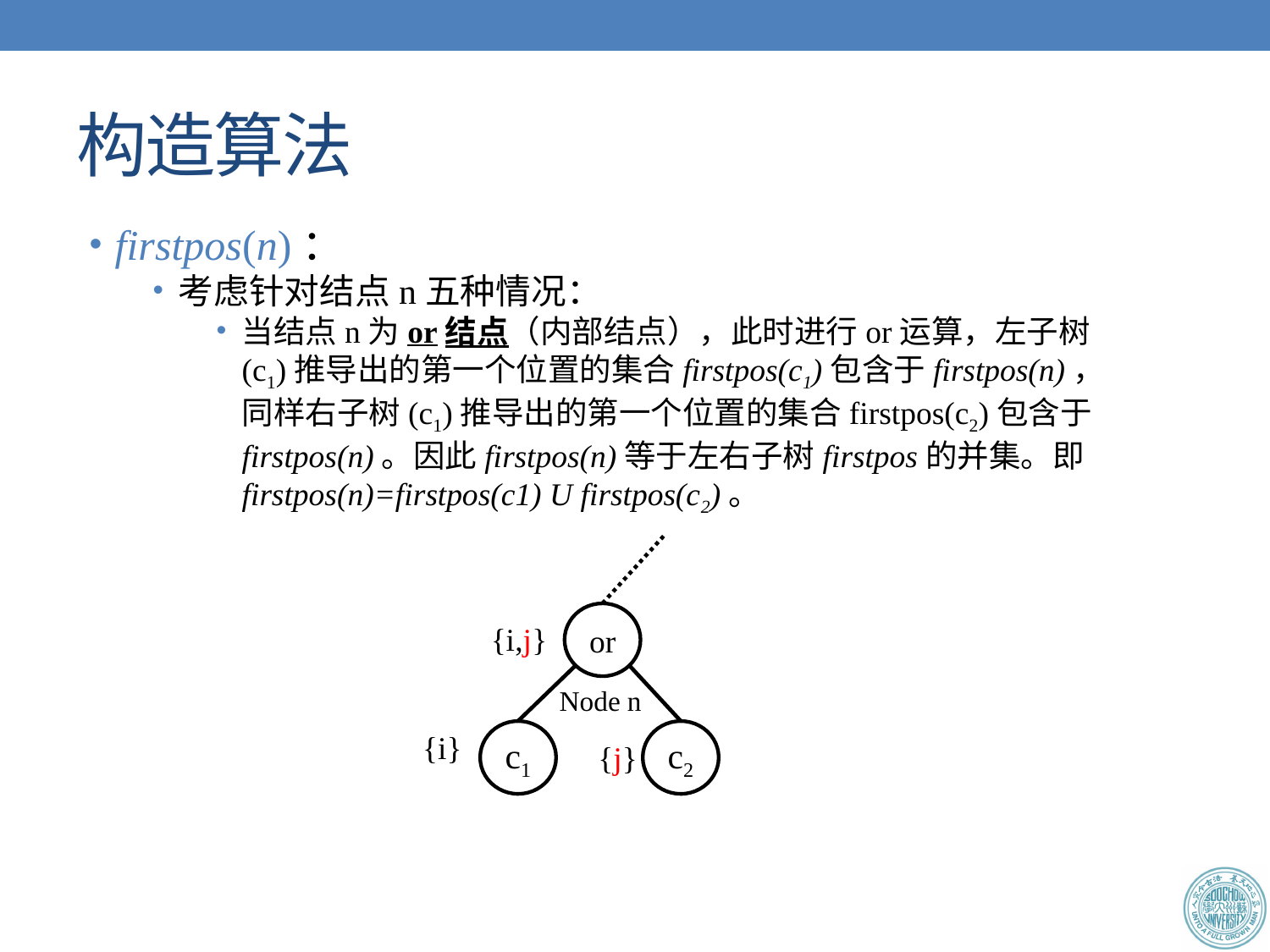

# 构造算法
firstpos(n)：
考虑针对结点n五种情况：
当结点n为or结点（内部结点），此时进行or运算，左子树(c1)推导出的第一个位置的集合firstpos(c1)包含于firstpos(n)，同样右子树(c1)推导出的第一个位置的集合firstpos(c2)包含于firstpos(n)。因此firstpos(n)等于左右子树firstpos的并集。即firstpos(n)=firstpos(c1) U firstpos(c2)。

or
Node n
c1
c2
{i}
{j}
{i,j}